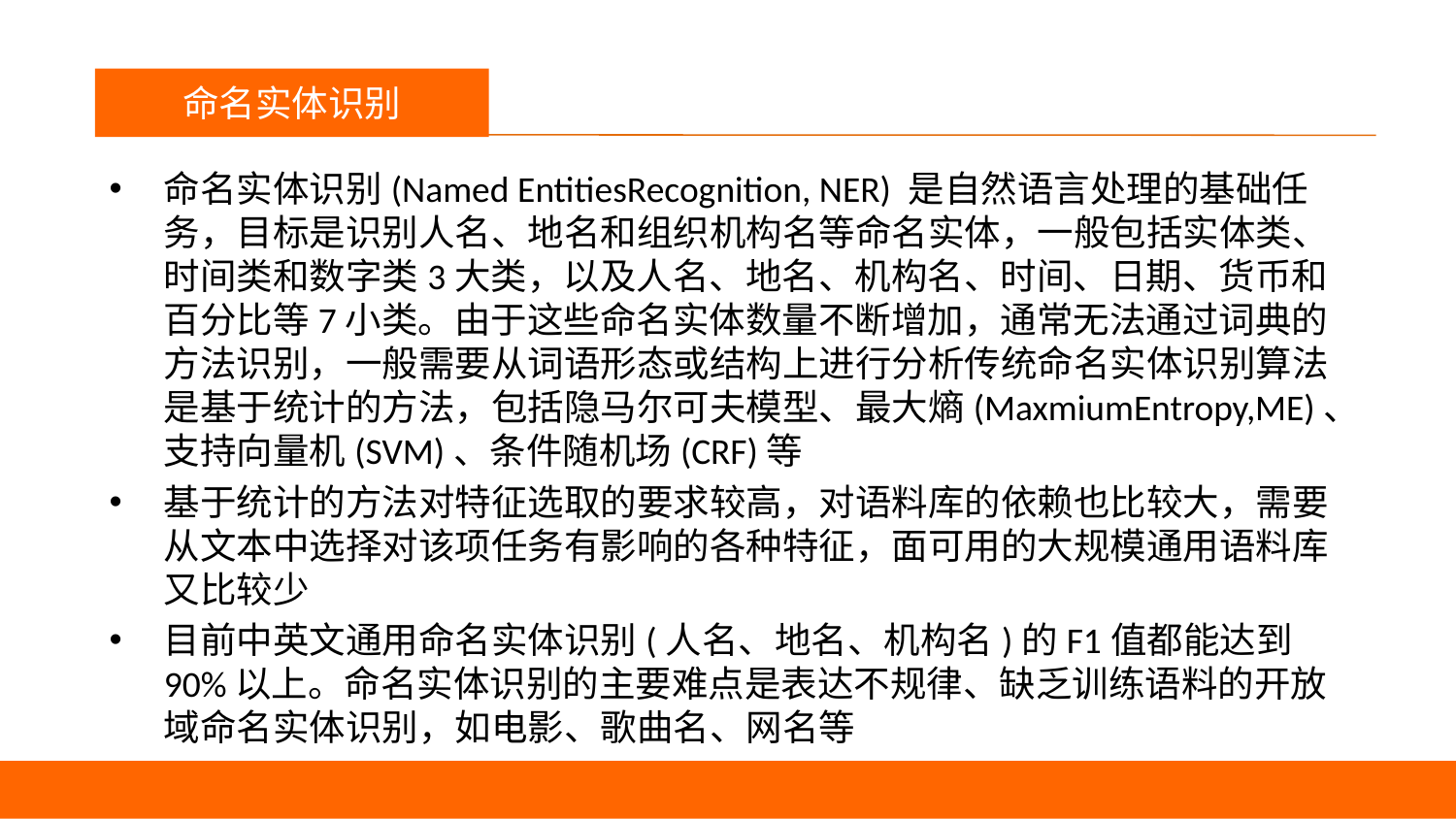

议程
命名实体识别

命名实体识别(Named EntitiesRecognition, NER) 是自然语言处理的基础任务，目标是识别人名、地名和组织机构名等命名实体，一般包括实体类、时间类和数字类3大类，以及人名、地名、机构名、时间、日期、货币和百分比等7小类。由于这些命名实体数量不断增加，通常无法通过词典的方法识别，一般需要从词语形态或结构上进行分析传统命名实体识别算法是基于统计的方法，包括隐马尔可夫模型、最大熵(MaxmiumEntropy,ME)、支持向量机(SVM)、条件随机场(CRF)等
基于统计的方法对特征选取的要求较高，对语料库的依赖也比较大，需要从文本中选择对该项任务有影响的各种特征，面可用的大规模通用语料库又比较少
目前中英文通用命名实体识别(人名、地名、机构名)的F1值都能达到90%以上。命名实体识别的主要难点是表达不规律、缺乏训练语料的开放域命名实体识别，如电影、歌曲名、网名等